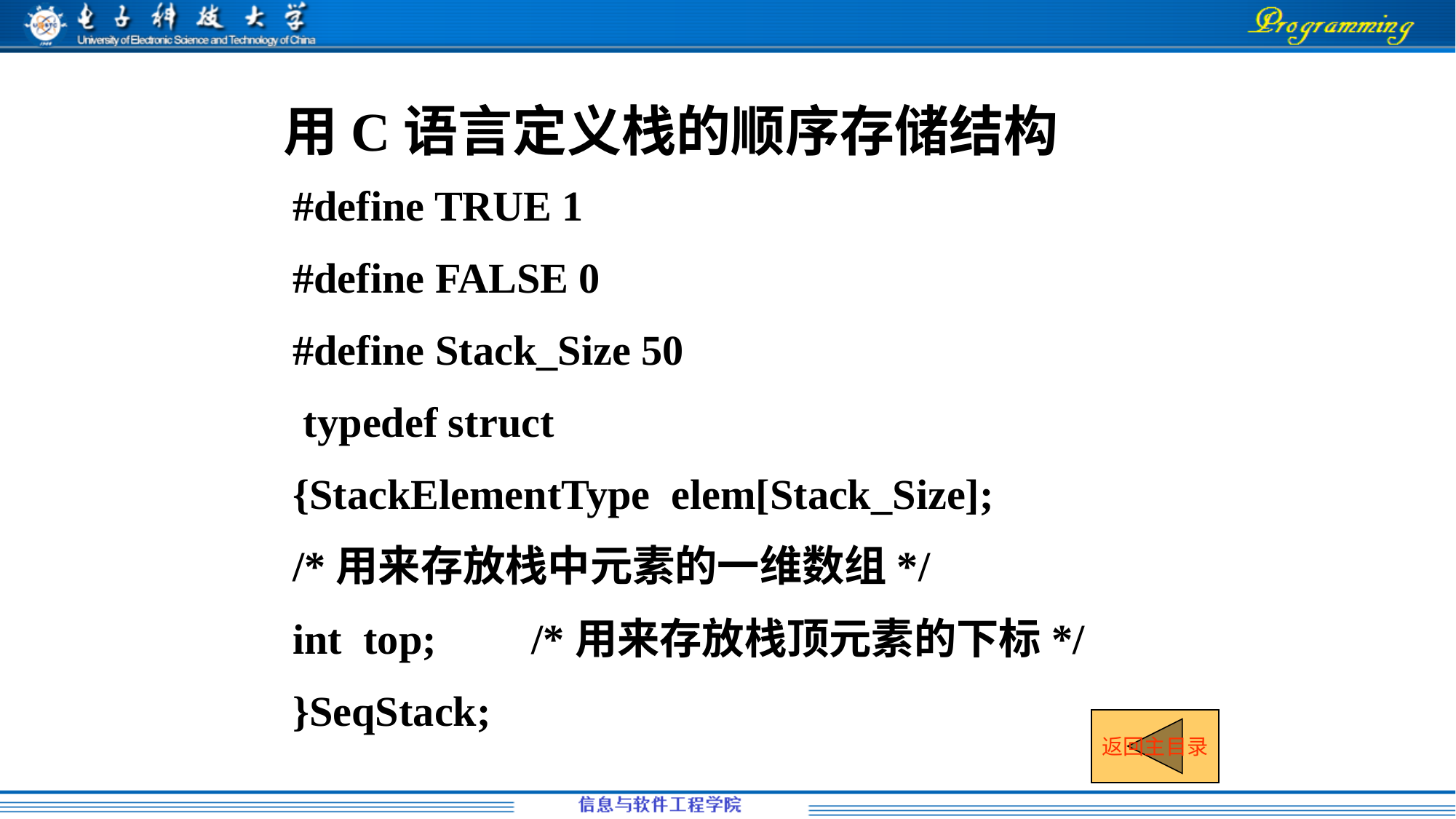

用C语言定义栈的顺序存储结构
#define TRUE 1
#define FALSE 0
#define Stack_Size 50
 typedef struct
{StackElementType  elem[Stack_Size];
/*用来存放栈中元素的一维数组*/
int  top;         /*用来存放栈顶元素的下标*/
}SeqStack;
返回主目录